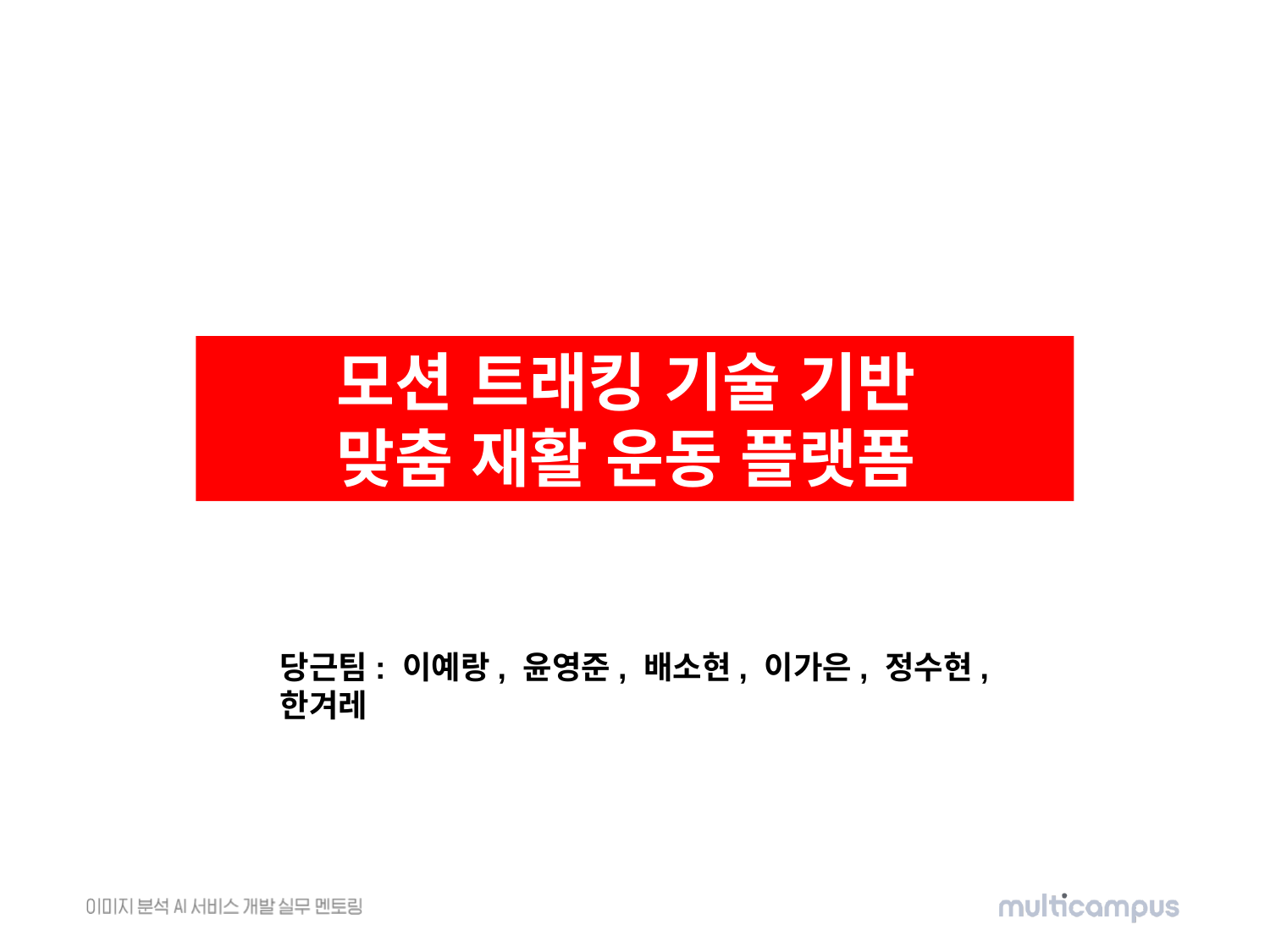

모션 트래킹 기술 기반
맞춤 재활 운동 플랫폼
당근팀: 이예랑, 윤영준, 배소현, 이가은, 정수현, 한겨레